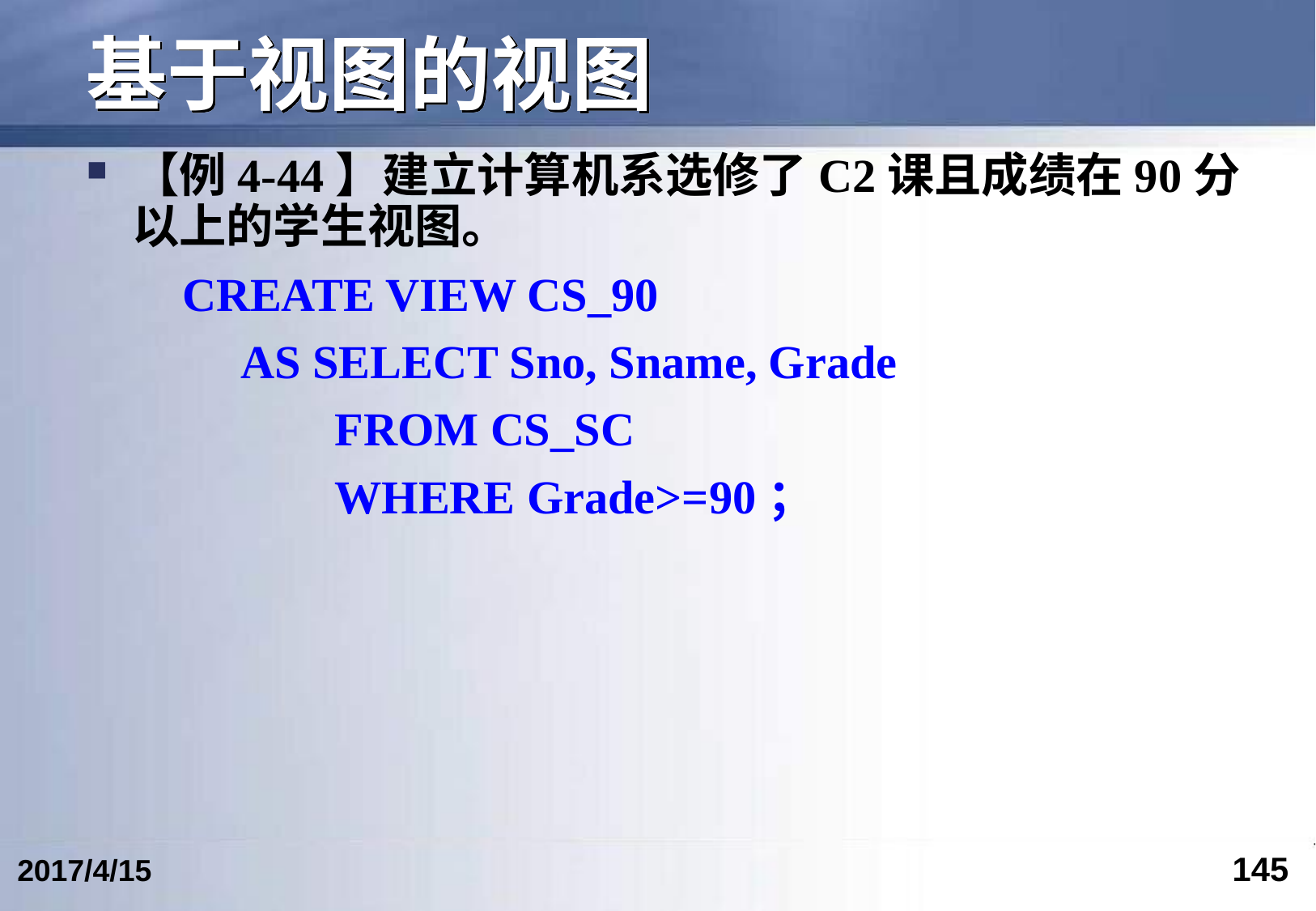

# 基于视图的视图
【例4-44】建立计算机系选修了C2课且成绩在90分以上的学生视图。
   CREATE VIEW CS_90
        AS SELECT Sno, Sname, Grade
                FROM CS_SC
                WHERE Grade>=90；
145
2017/4/15